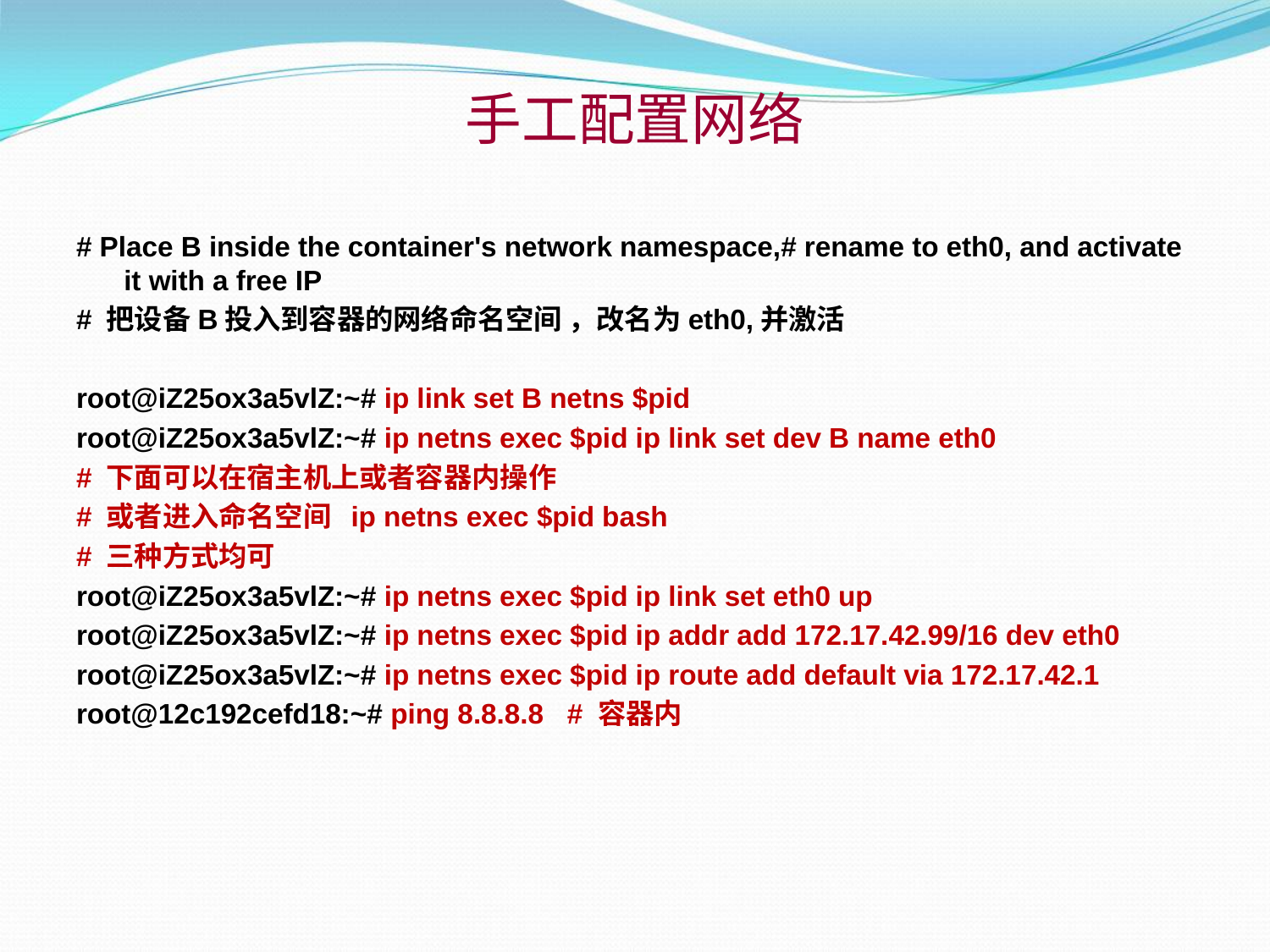

# 手工配置网络

# Place B inside the container's network namespace,# rename to eth0, and activate it with a free IP
# 把设备B投入到容器的网络命名空间 ，改名为eth0,并激活

root@iZ25ox3a5vlZ:~# ip link set B netns $pid
root@iZ25ox3a5vlZ:~# ip netns exec $pid ip link set dev B name eth0
# 下面可以在宿主机上或者容器内操作
# 或者进入命名空间  ip netns exec $pid bash
# 三种方式均可
root@iZ25ox3a5vlZ:~# ip netns exec $pid ip link set eth0 up
root@iZ25ox3a5vlZ:~# ip netns exec $pid ip addr add 172.17.42.99/16 dev eth0
root@iZ25ox3a5vlZ:~# ip netns exec $pid ip route add default via 172.17.42.1
root@12c192cefd18:~# ping 8.8.8.8   # 容器内